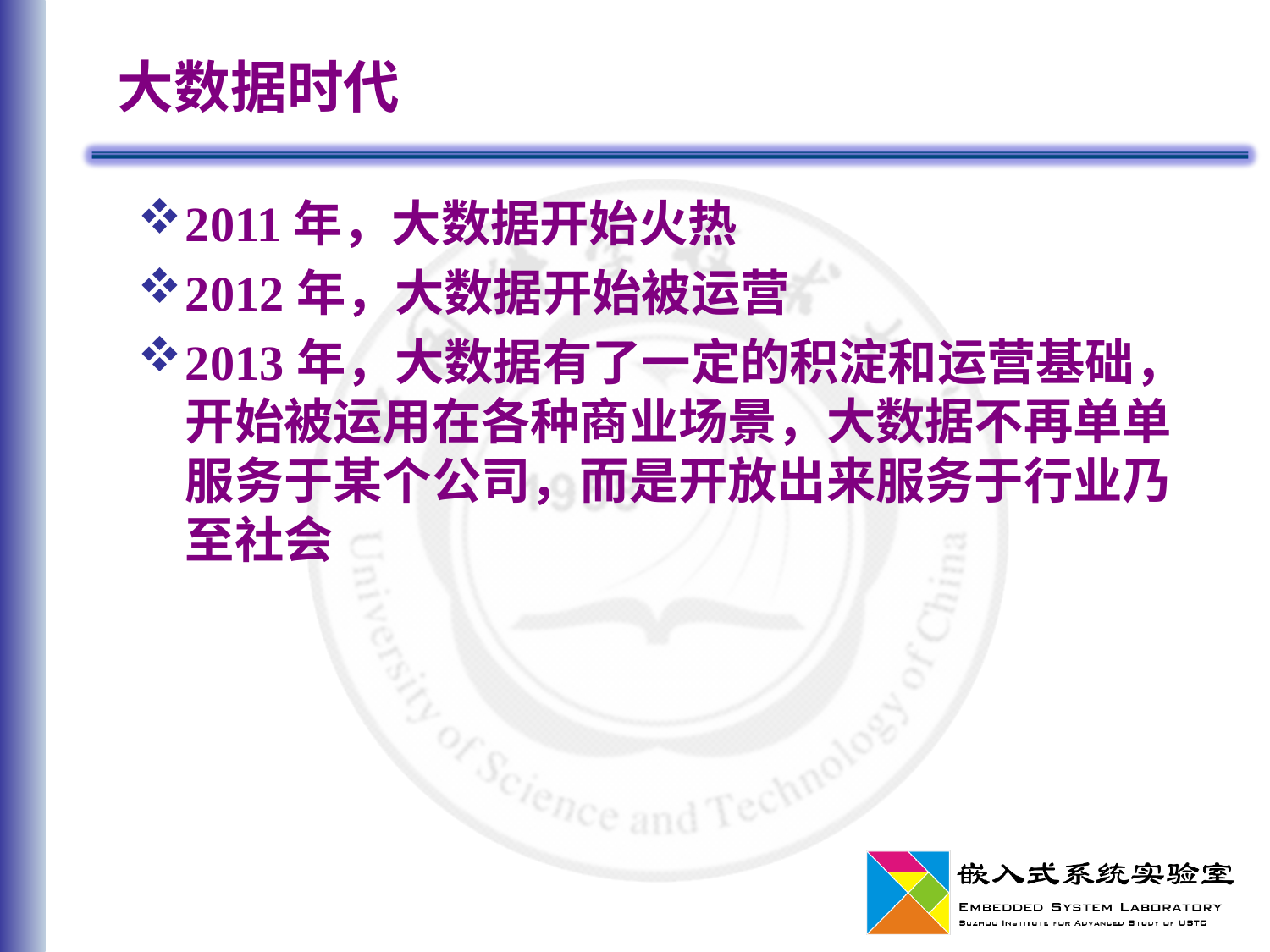

# 大数据时代
2011年，大数据开始火热
2012年，大数据开始被运营
2013年，大数据有了一定的积淀和运营基础，开始被运用在各种商业场景，大数据不再单单服务于某个公司，而是开放出来服务于行业乃至社会